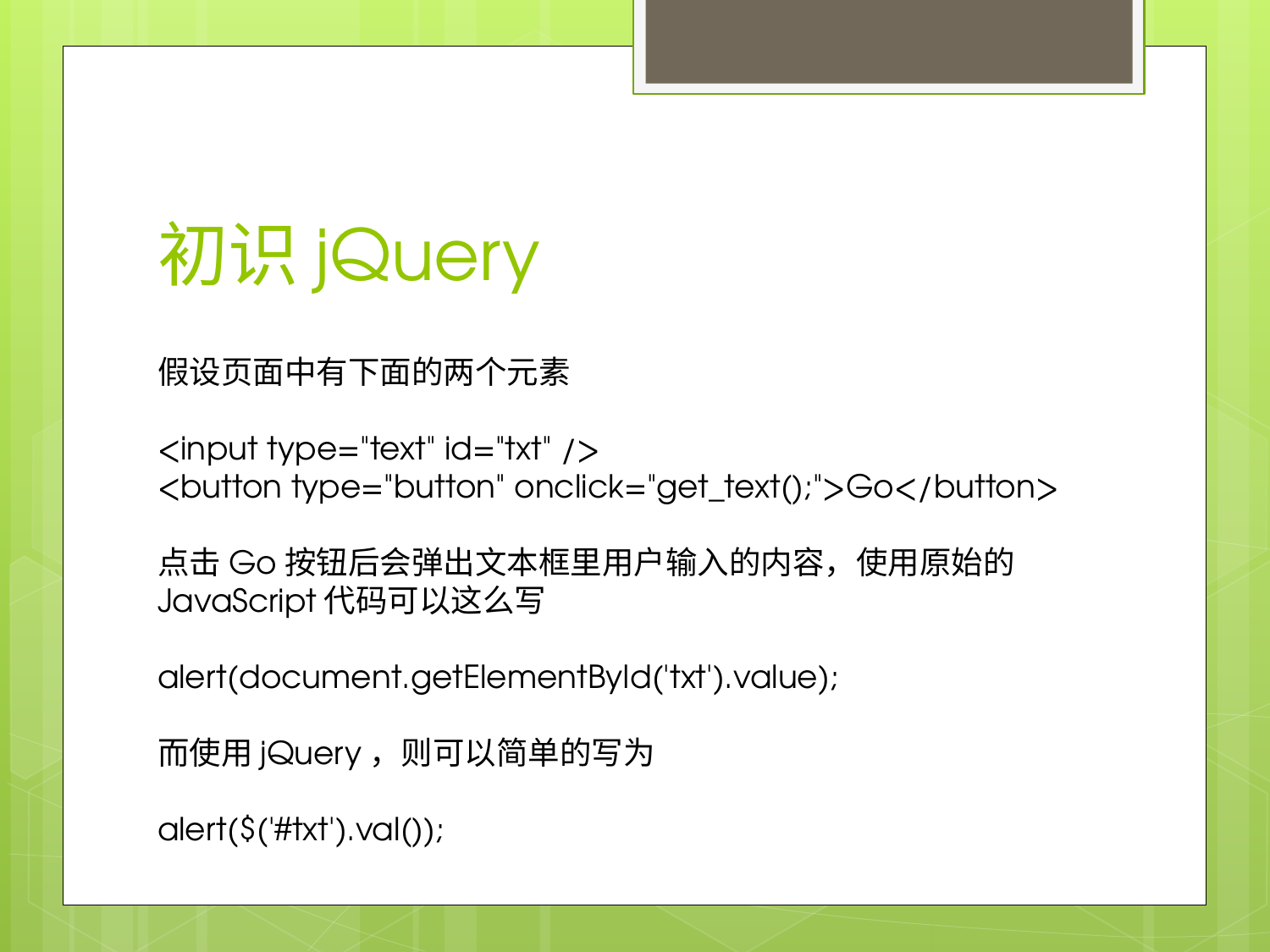

# 初识jQuery
假设页面中有下面的两个元素

<input type="text" id="txt" />
<button type="button" onclick="get_text();">Go</button>

点击Go按钮后会弹出文本框里用户输入的内容，使用原始的JavaScript代码可以这么写

alert(document.getElementById('txt').value);

而使用jQuery，则可以简单的写为

alert($('#txt').val());